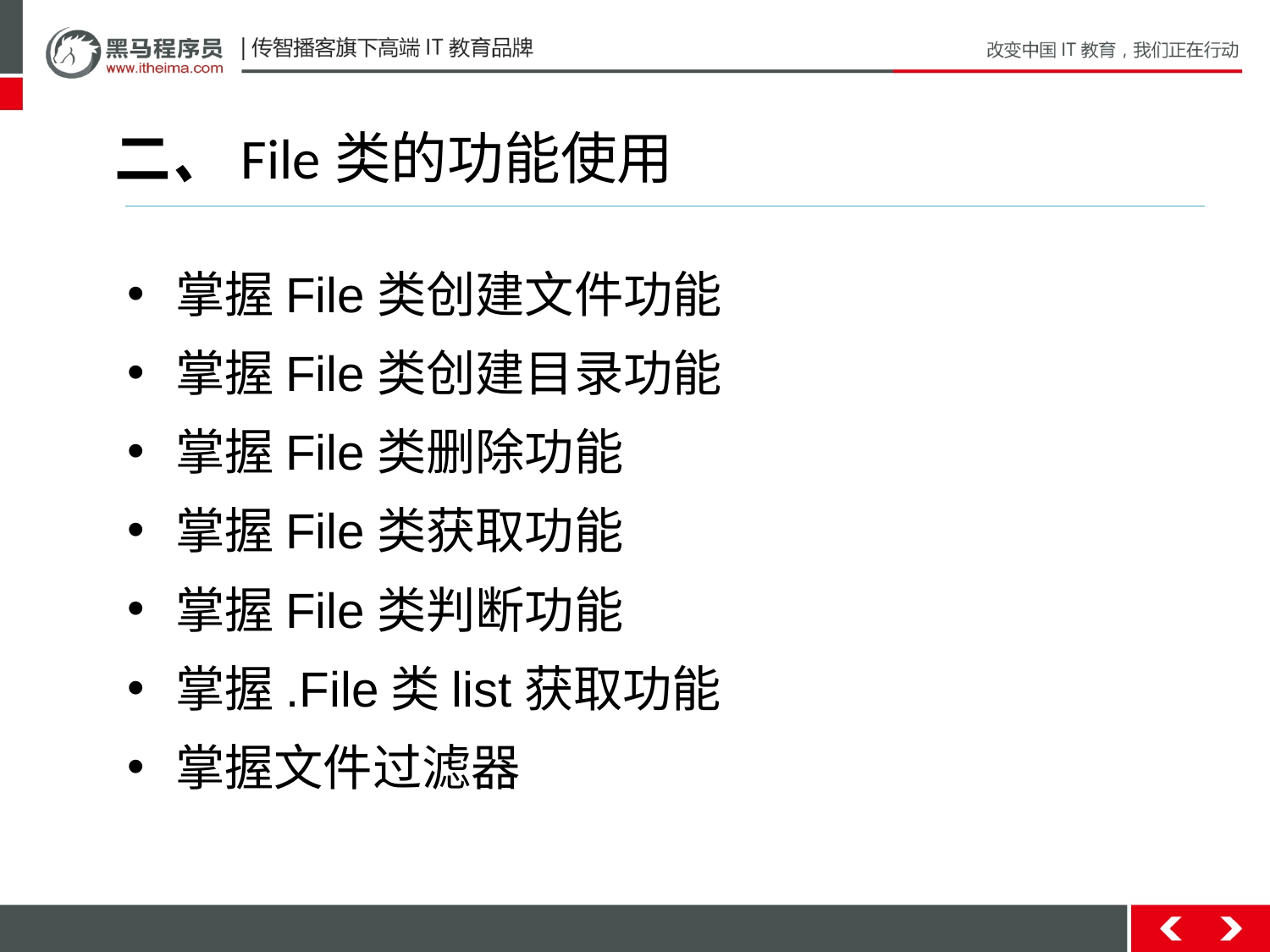

二、File类的功能使用
掌握File类创建文件功能
掌握File类创建目录功能
掌握File类删除功能
掌握File类获取功能
掌握File类判断功能
掌握.File类list获取功能
掌握文件过滤器